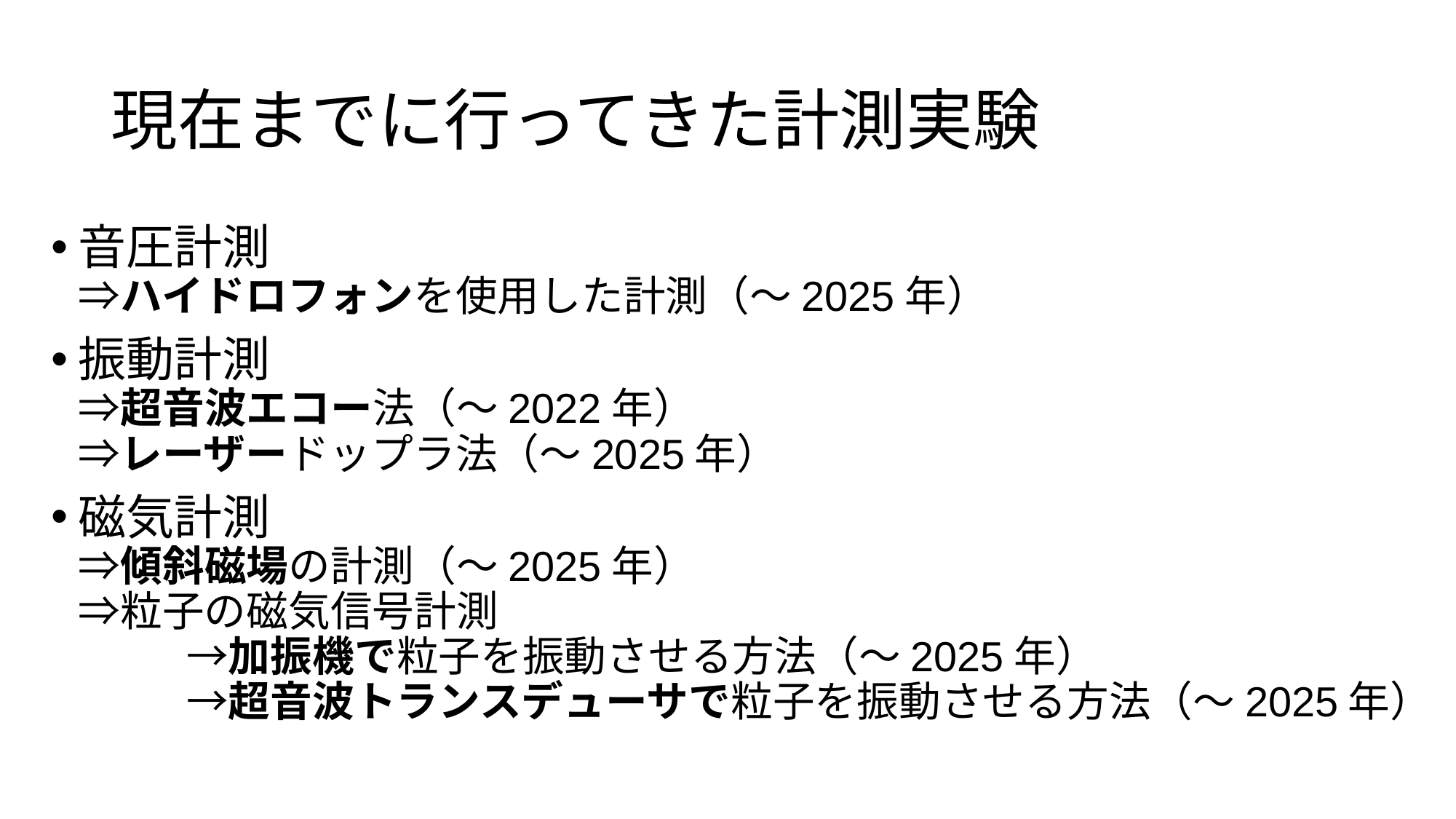

# 現在までに行ってきた計測実験
音圧計測
⇒ハイドロフォンを使用した計測（～2025年）
振動計測
⇒超音波エコー法（～2022年）
⇒レーザードップラ法（～2025年）
磁気計測
⇒傾斜磁場の計測（～2025年）
⇒粒子の磁気信号計測
	→加振機で粒子を振動させる方法（～2025年）
	→超音波トランスデューサで粒子を振動させる方法（～2025年）